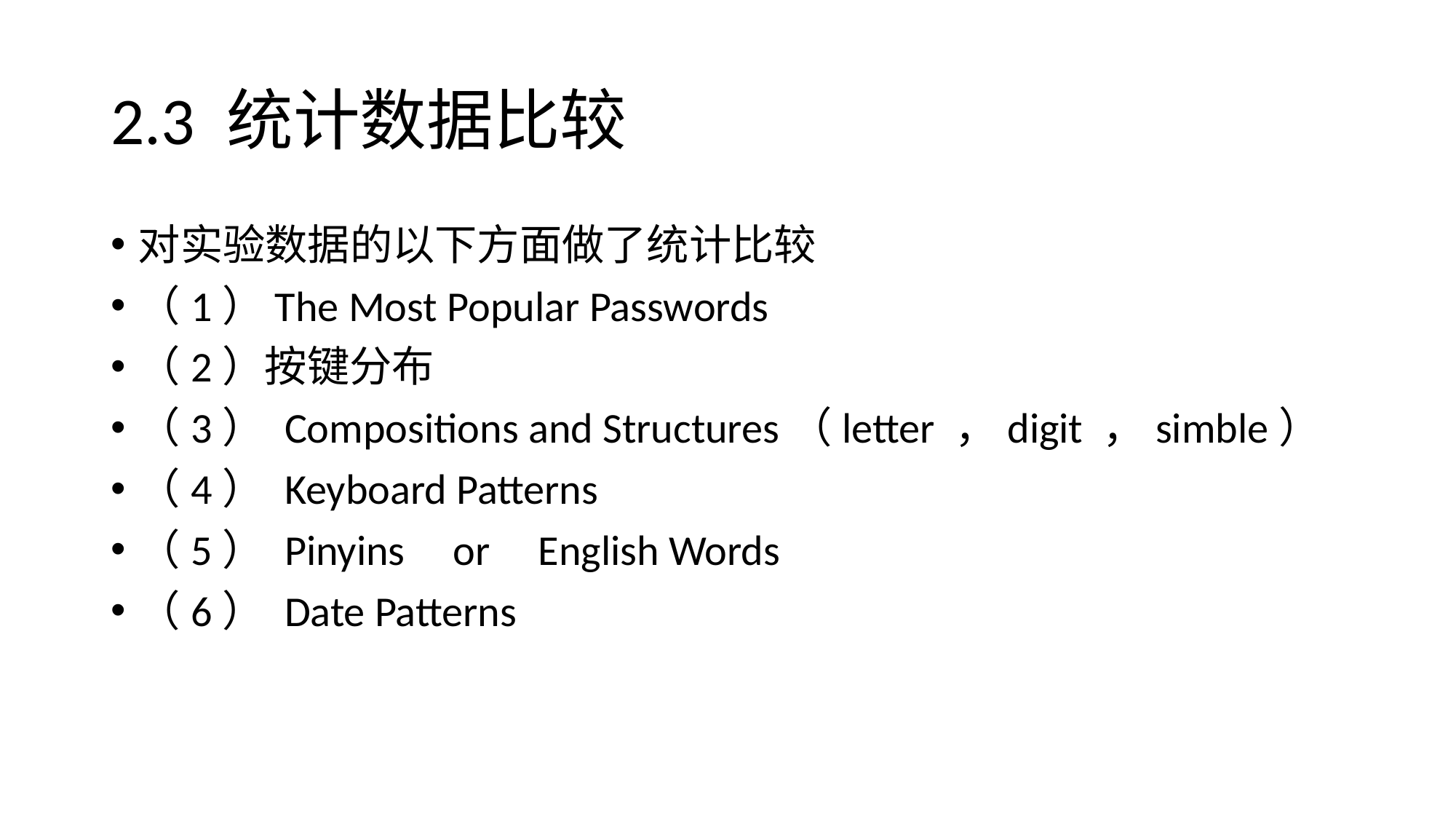

# 2.3 统计数据比较
对实验数据的以下方面做了统计比较
（1）The Most Popular Passwords
（2）按键分布
（3） Compositions and Structures（letter ，digit ，simble）
（4） Keyboard Patterns
（5） Pinyins     or     English Words
（6） Date Patterns